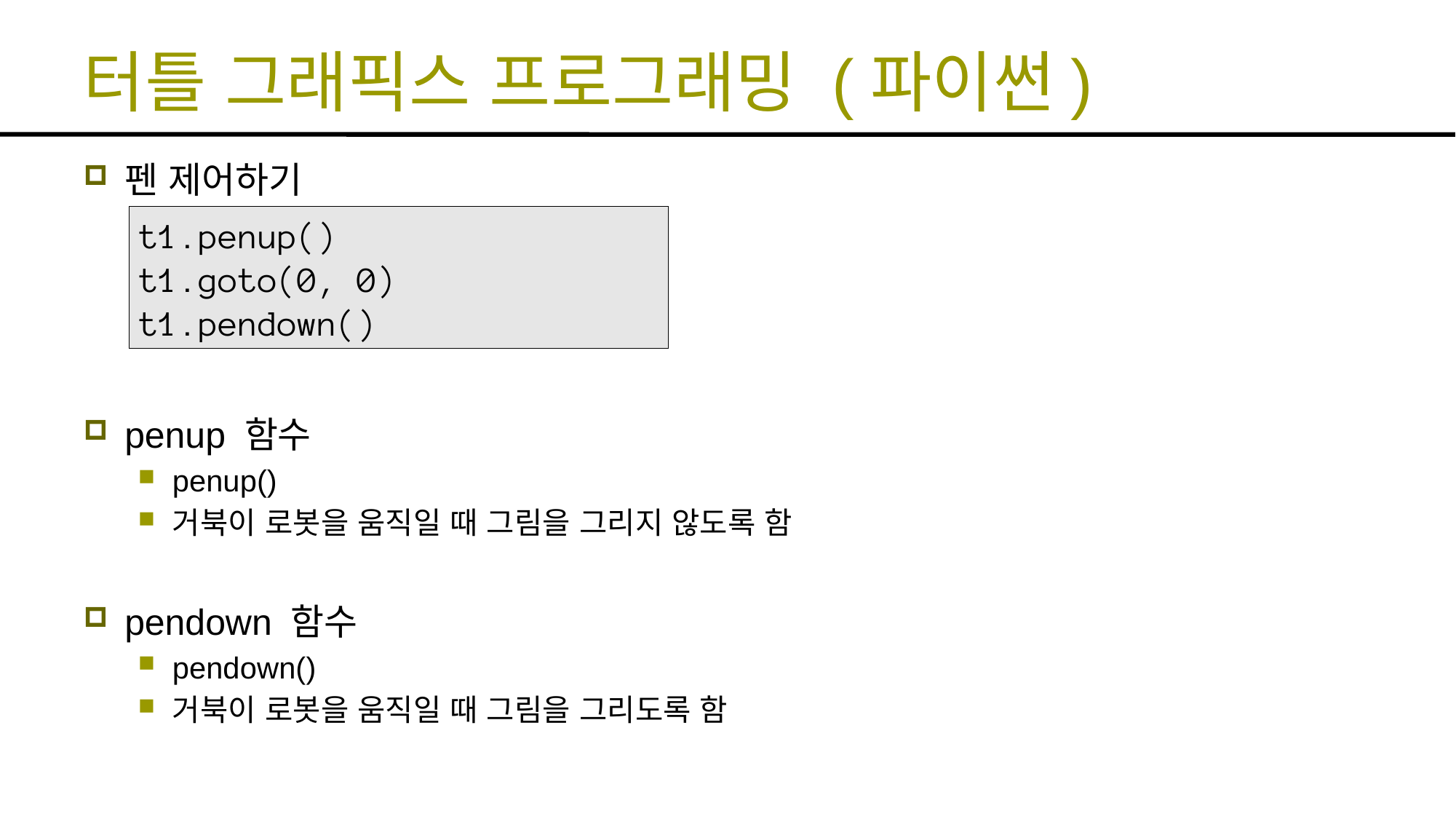

# 터틀 그래픽스 프로그래밍 (파이썬)
펜 제어하기

penup 함수
penup()
거북이 로봇을 움직일 때 그림을 그리지 않도록 함

pendown 함수
pendown()
거북이 로봇을 움직일 때 그림을 그리도록 함

t1.penup()
t1.goto(0, 0)
t1.pendown()